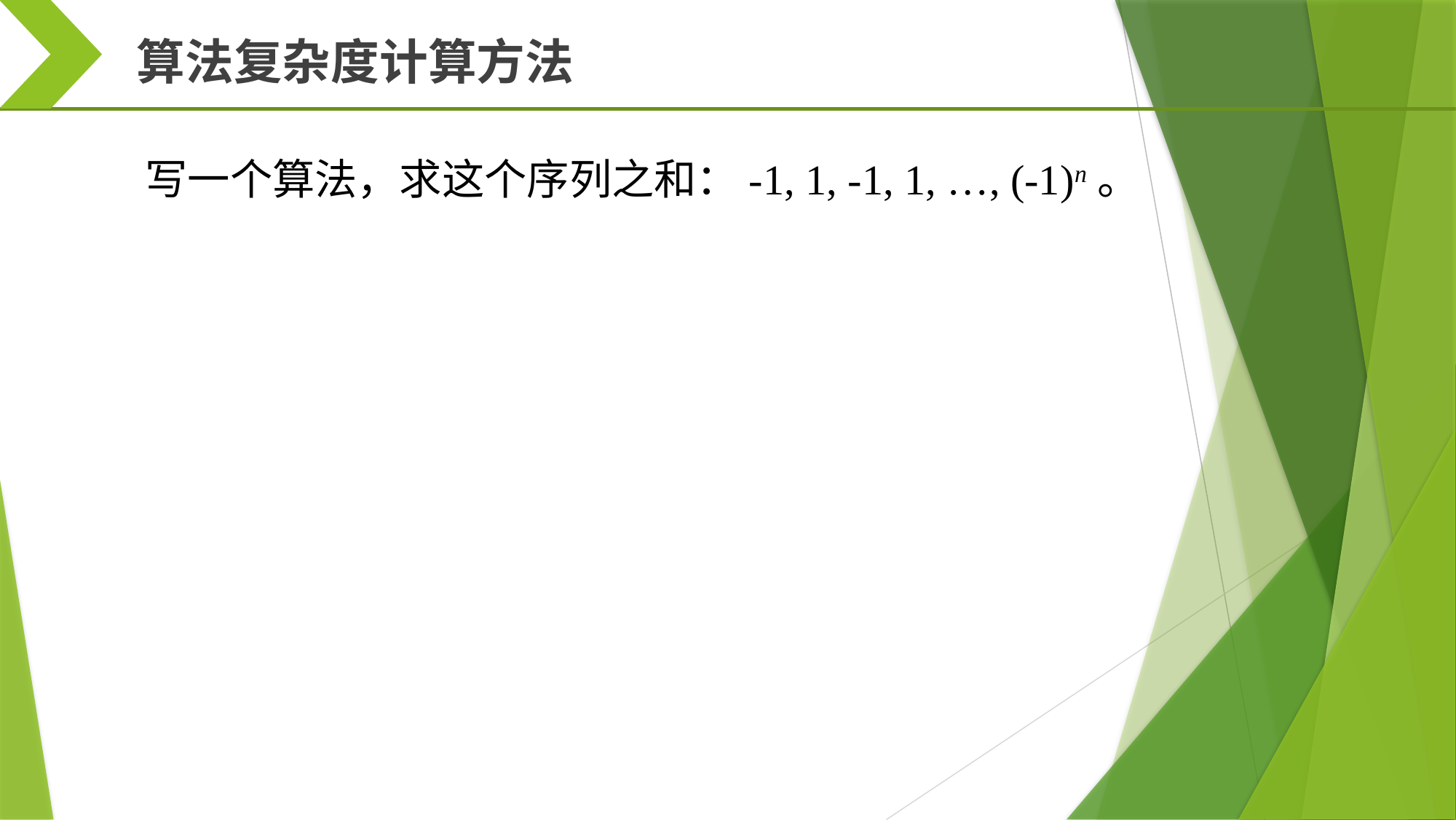

算法复杂度计算方法
写一个算法，求这个序列之和：-1, 1, -1, 1, …, (-1)n。